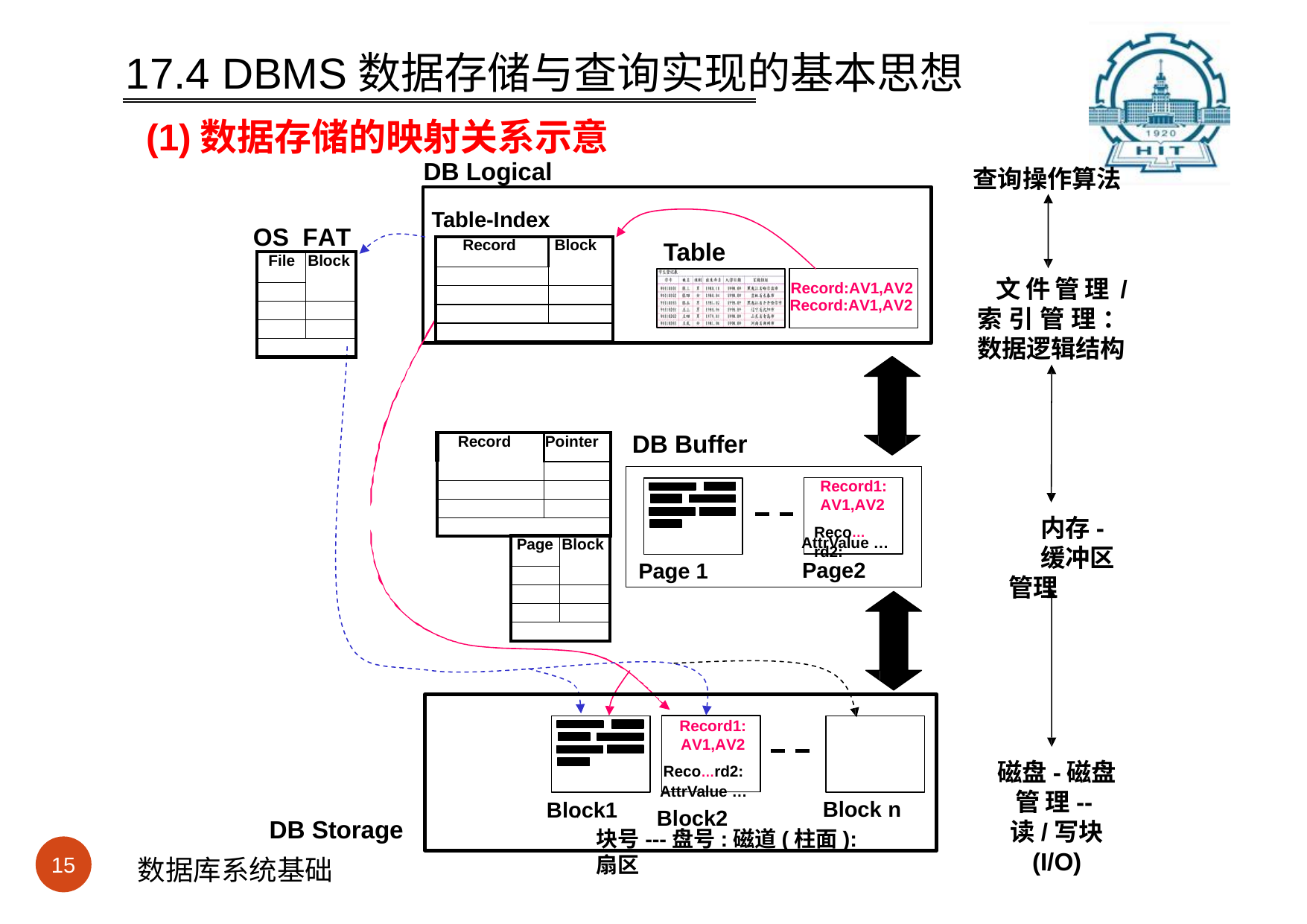

# 17.4 DBMS数据存储与查询实现的基本思想 (1)数据存储的映射关系示意

DB Logical
查询操作算法

Table-Index

OS  FAT

Table
| Record | Block |
| --- | --- |
|  |  |
|  |  |
|  |  |
|  |  |

| File | Block |
| --- | --- |
|  |  |
|  |  |
|  |  |
|  |  |

文件管理/ 索引管理： 数据逻辑结构
Record:AV1,AV2 Record:AV1,AV2

DB Buffer
| Record | Pointer |
| --- | --- |
|  |  |
|  |  |
|  |  |
|  |  |

Record1:

AV1,AV2
Reco…rd2:

内存-
缓冲区管理

AttrValue …
| Page | Block |
| --- | --- |
|  |  |
|  |  |
|  |  |
|  |  |

Page2
Page 1

Record1: AV1,AV2
Reco…rd2: AttrValue …
Block2

磁盘-磁盘管 理--读/写块 (I/O)

Block n
Block1
DB Storage

块号---盘号:磁道(柱面):扇区